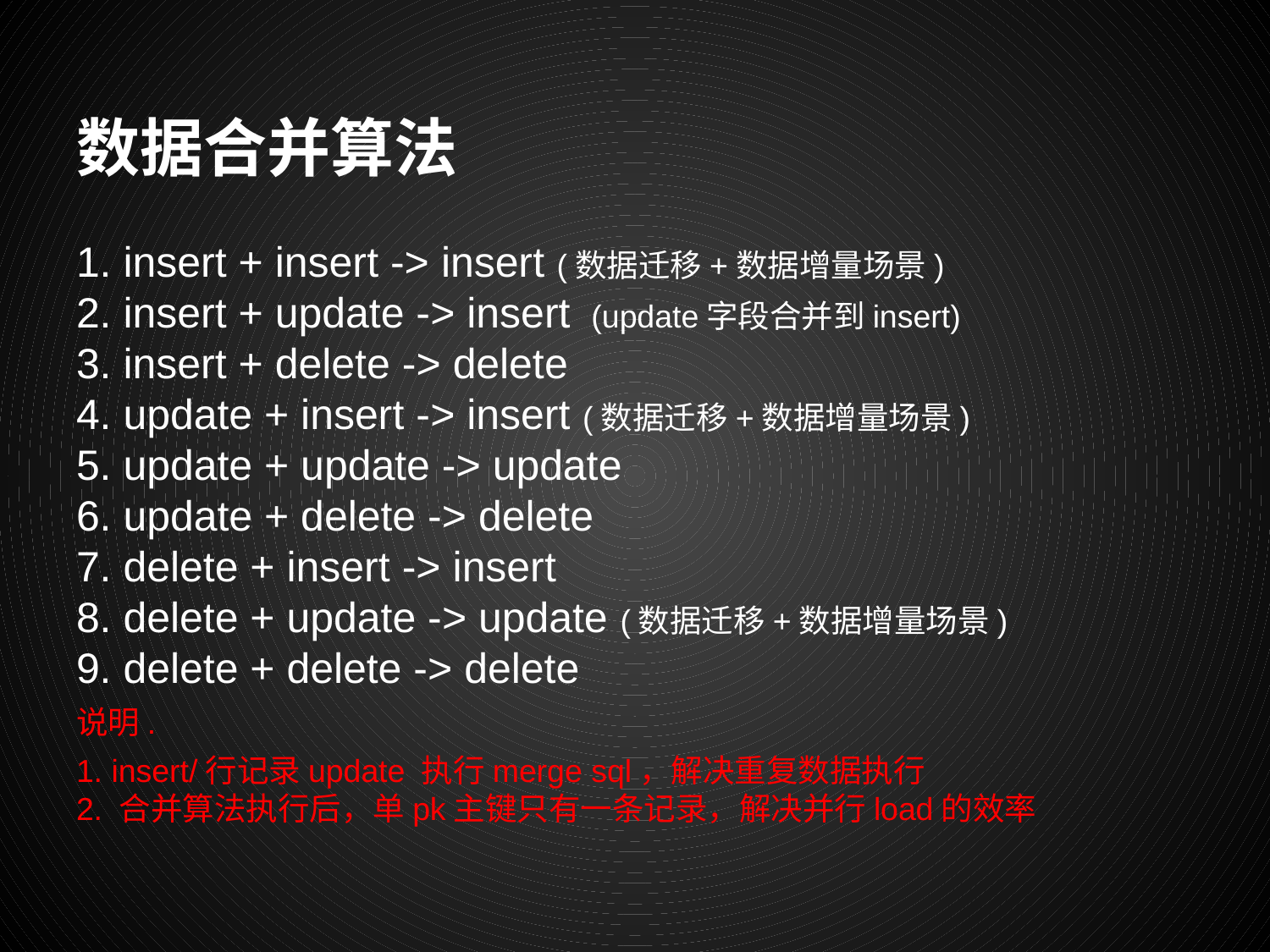

# 数据合并算法
1. insert + insert -> insert (数据迁移+数据增量场景)
2. insert + update -> insert  (update字段合并到insert)
3. insert + delete -> delete
4. update + insert -> insert (数据迁移+数据增量场景)
5. update + update -> update
6. update + delete -> delete
7. delete + insert -> insert
8. delete + update -> update (数据迁移+数据增量场景)
9. delete + delete -> delete
说明.
1. insert/行记录update 执行merge sql，解决重复数据执行
2. 合并算法执行后，单pk主键只有一条记录，解决并行load的效率